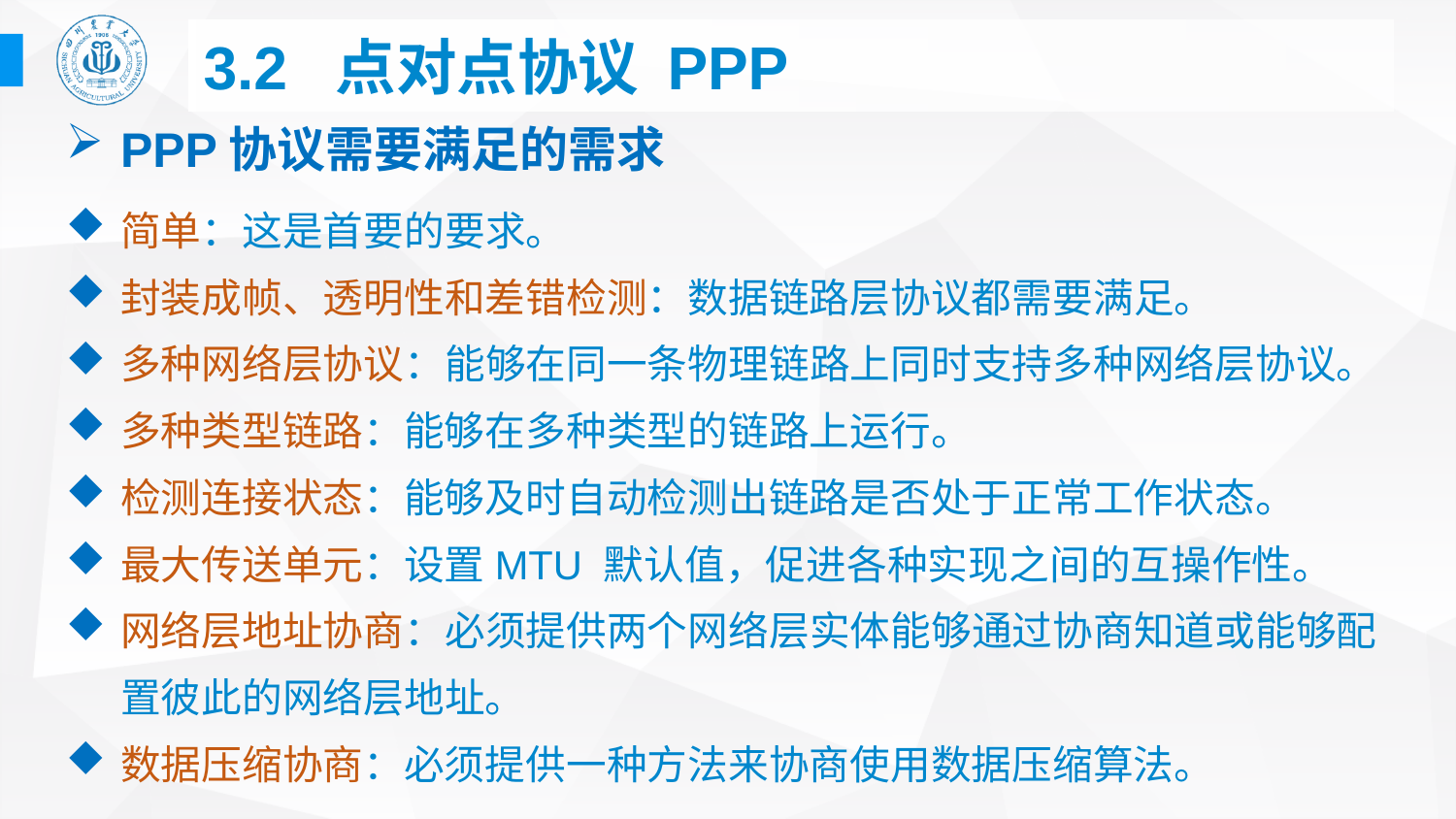

# 3.2  点对点协议 PPP
PPP协议需要满足的需求
简单：这是首要的要求。
封装成帧、透明性和差错检测：数据链路层协议都需要满足。
多种网络层协议：能够在同一条物理链路上同时支持多种网络层协议。
多种类型链路：能够在多种类型的链路上运行。
检测连接状态：能够及时自动检测出链路是否处于正常工作状态。
最大传送单元：设置MTU 默认值，促进各种实现之间的互操作性。
网络层地址协商：必须提供两个网络层实体能够通过协商知道或能够配置彼此的网络层地址。
数据压缩协商：必须提供一种方法来协商使用数据压缩算法。